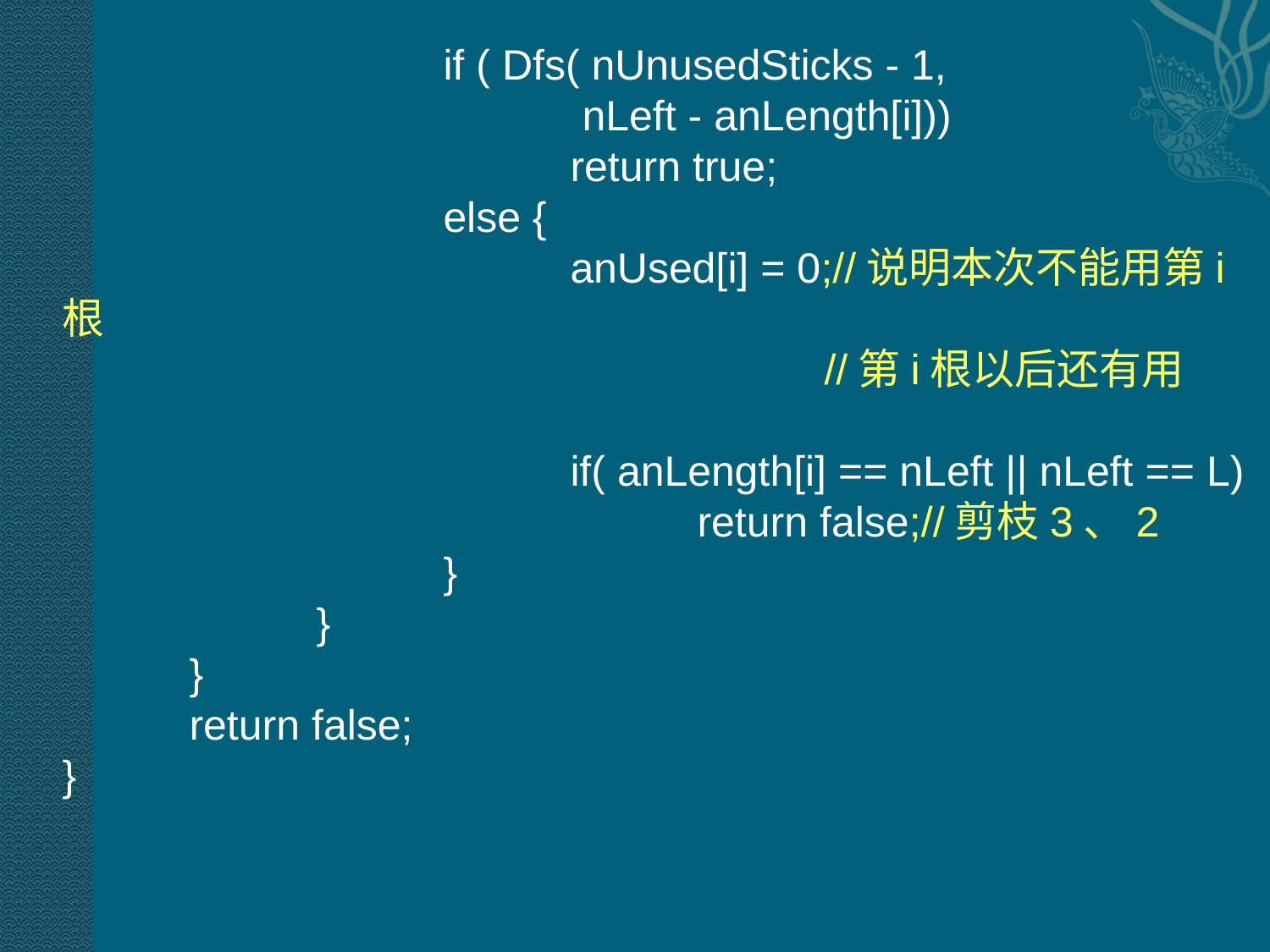

if ( Dfs( nUnusedSticks - 1,
				 nLeft - anLength[i]))
				return true;
			else {
				anUsed[i] = 0;//说明本次不能用第i根
						//第i根以后还有用

				if( anLength[i] == nLeft || nLeft == L)
					return false;//剪枝3、2
			}
		}
	}
	return false;
}